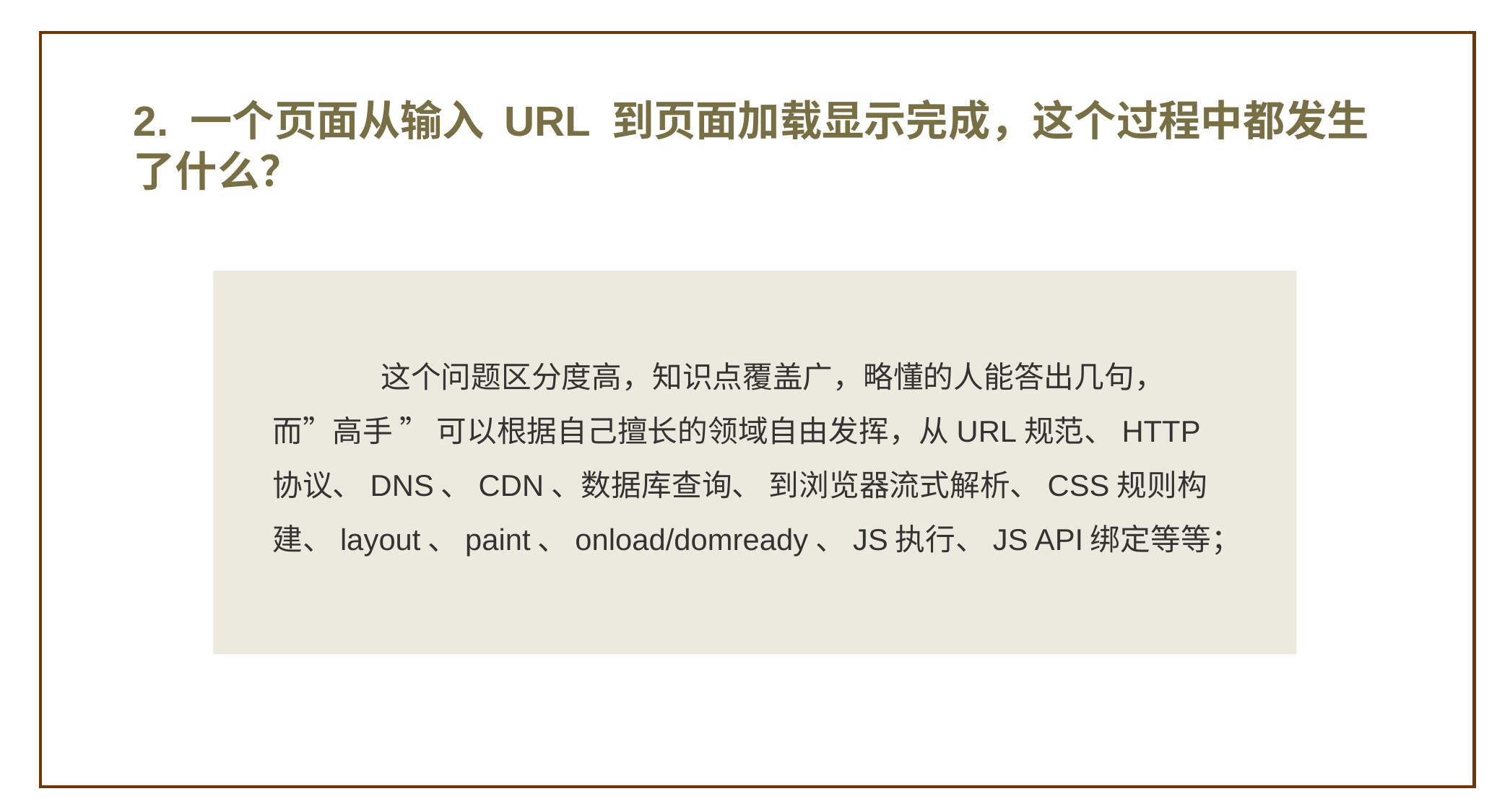

2. 一个页面从输入 URL 到页面加载显示完成，这个过程中都发生了什么？

	这个问题区分度高，知识点覆盖广，略懂的人能答出几句， 而”高手 ” 可以根据自己擅长的领域自由发挥，从URL规范、HTTP协议、DNS、CDN、数据库查询、 到浏览器流式解析、CSS规则构建、layout、paint、onload/domready、JS执行、JS API绑定等等；